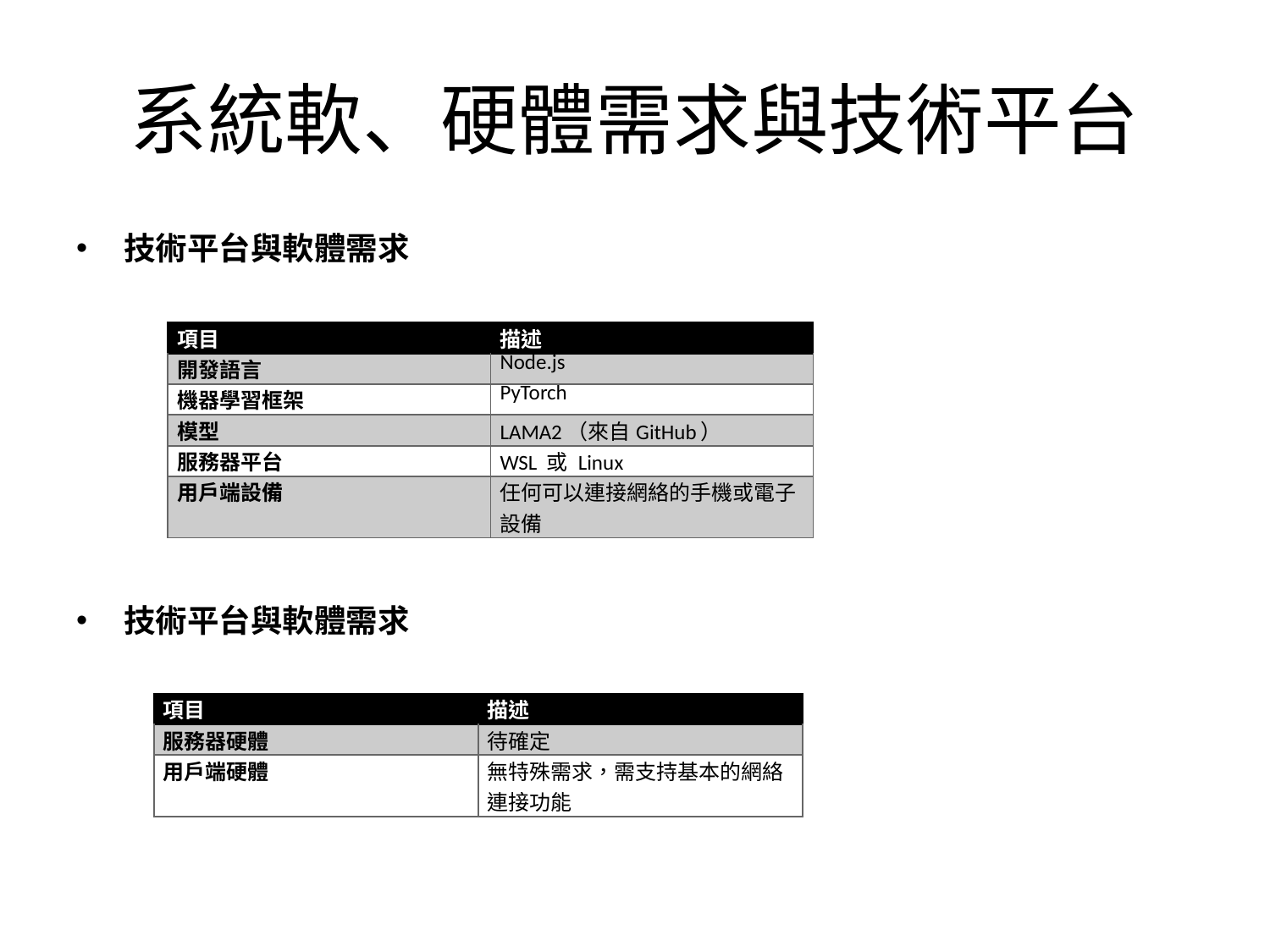

# 系統軟、硬體需求與技術平台
技術平台與軟體需求
| 項目 | 描述 |
| --- | --- |
| 開發語言 | Node.js |
| 機器學習框架 | PyTorch |
| 模型 | LAMA2（來自GitHub） |
| 服務器平台 | WSL 或 Linux |
| 用戶端設備 | 任何可以連接網絡的手機或電子設備 |
技術平台與軟體需求
| 項目 | 描述 |
| --- | --- |
| 服務器硬體 | 待確定 |
| 用戶端硬體 | 無特殊需求，需支持基本的網絡連接功能 |